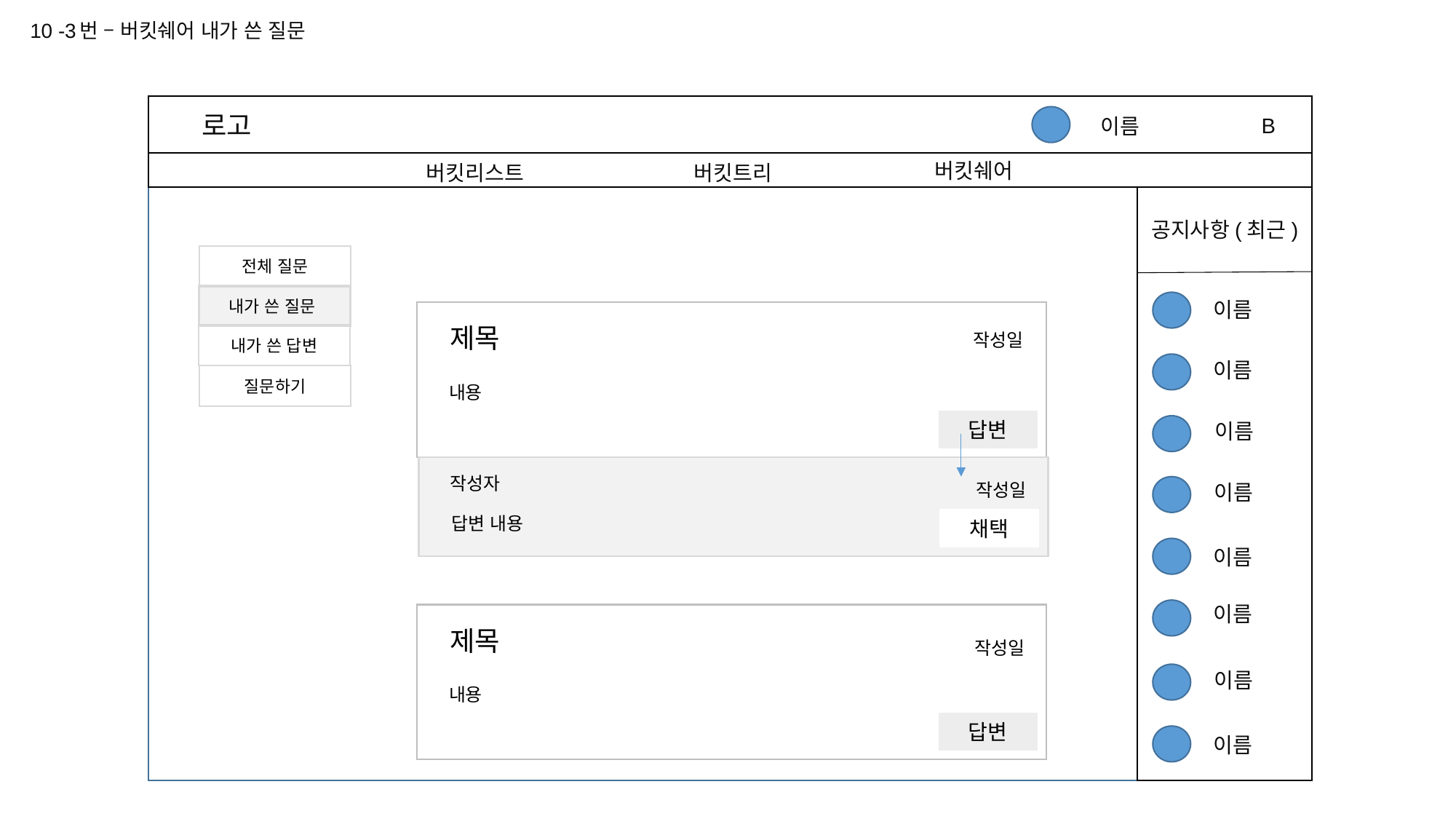

# 10 -3번 – 버킷쉐어 내가 쓴 질문

로고
B
이름
버킷쉐어

버킷리스트
버킷트리

공지사항(최근)
전체 질문
내가 쓴 질문
이름

제목
작성일
내가 쓴 답변
이름

질문하기
내용
답변
이름

작성자
작성일
이름

답변 내용
채택

이름
이름

제목
작성일
이름

내용
답변

이름